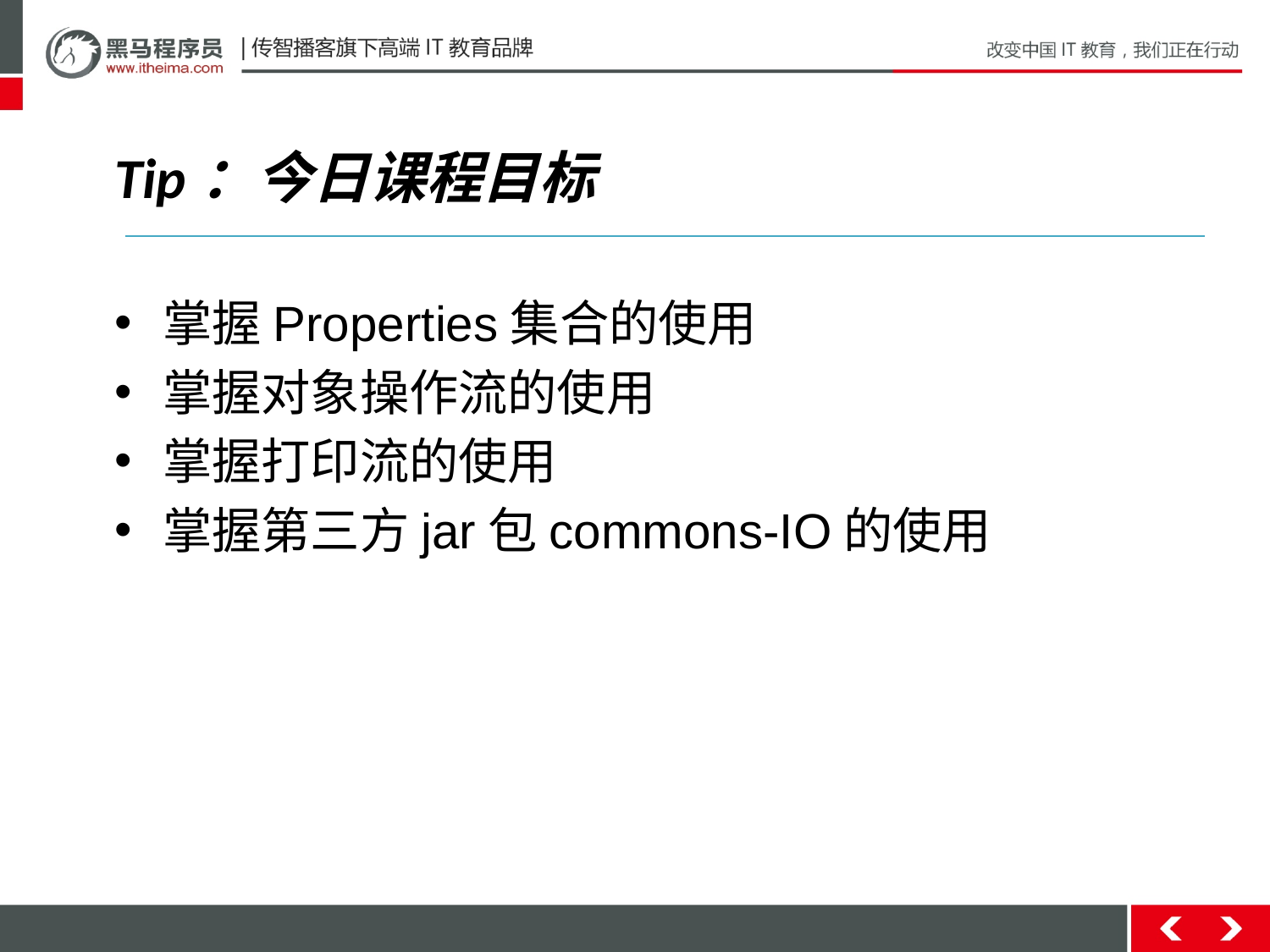

Tip：今日课程目标
掌握Properties集合的使用
掌握对象操作流的使用
掌握打印流的使用
掌握第三方jar包commons-IO的使用